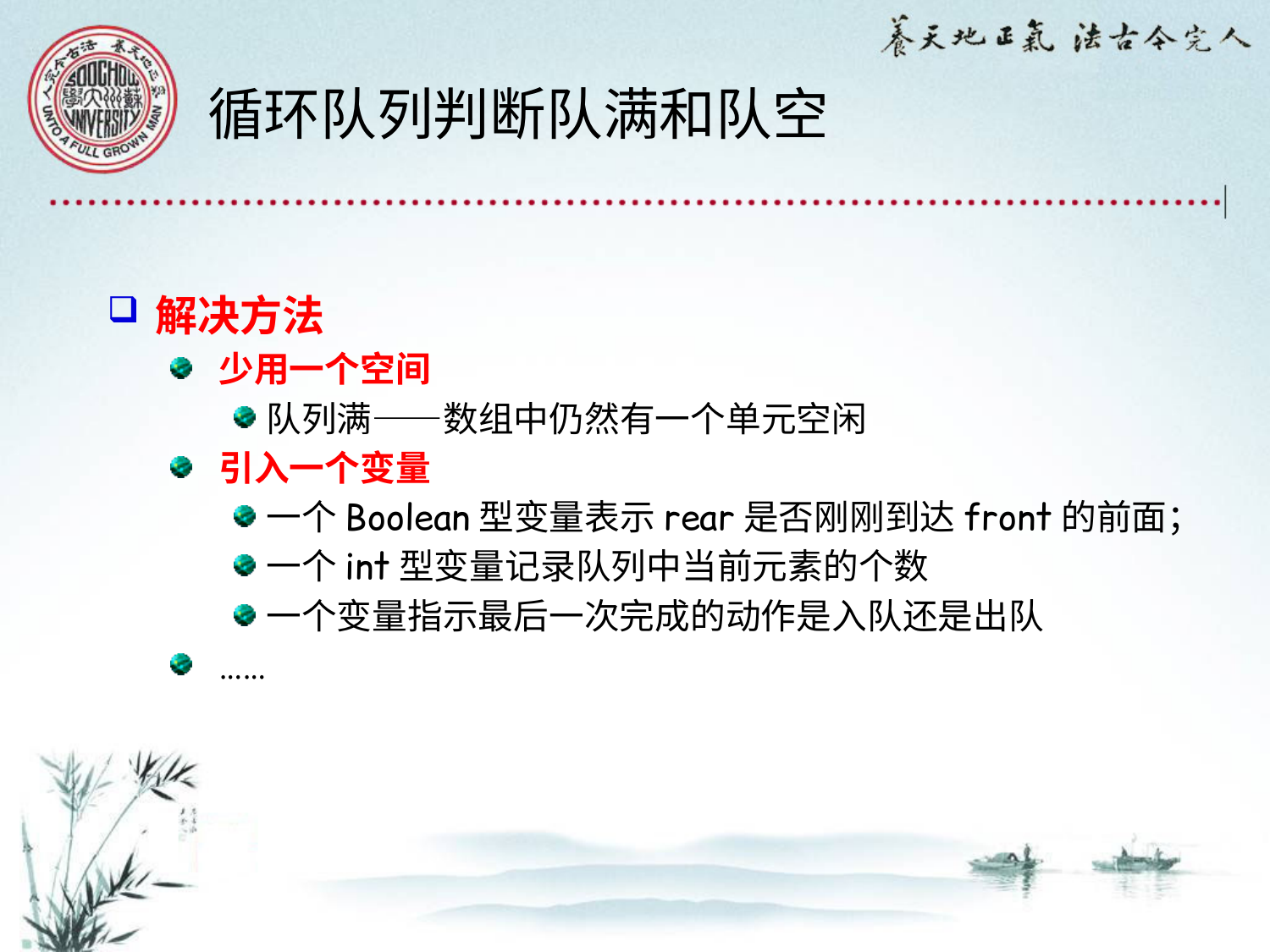

循环队列判断队满和队空
解决方法
少用一个空间
队列满——数组中仍然有一个单元空闲
引入一个变量
一个Boolean型变量表示rear是否刚刚到达front的前面；
一个int型变量记录队列中当前元素的个数
一个变量指示最后一次完成的动作是入队还是出队
……